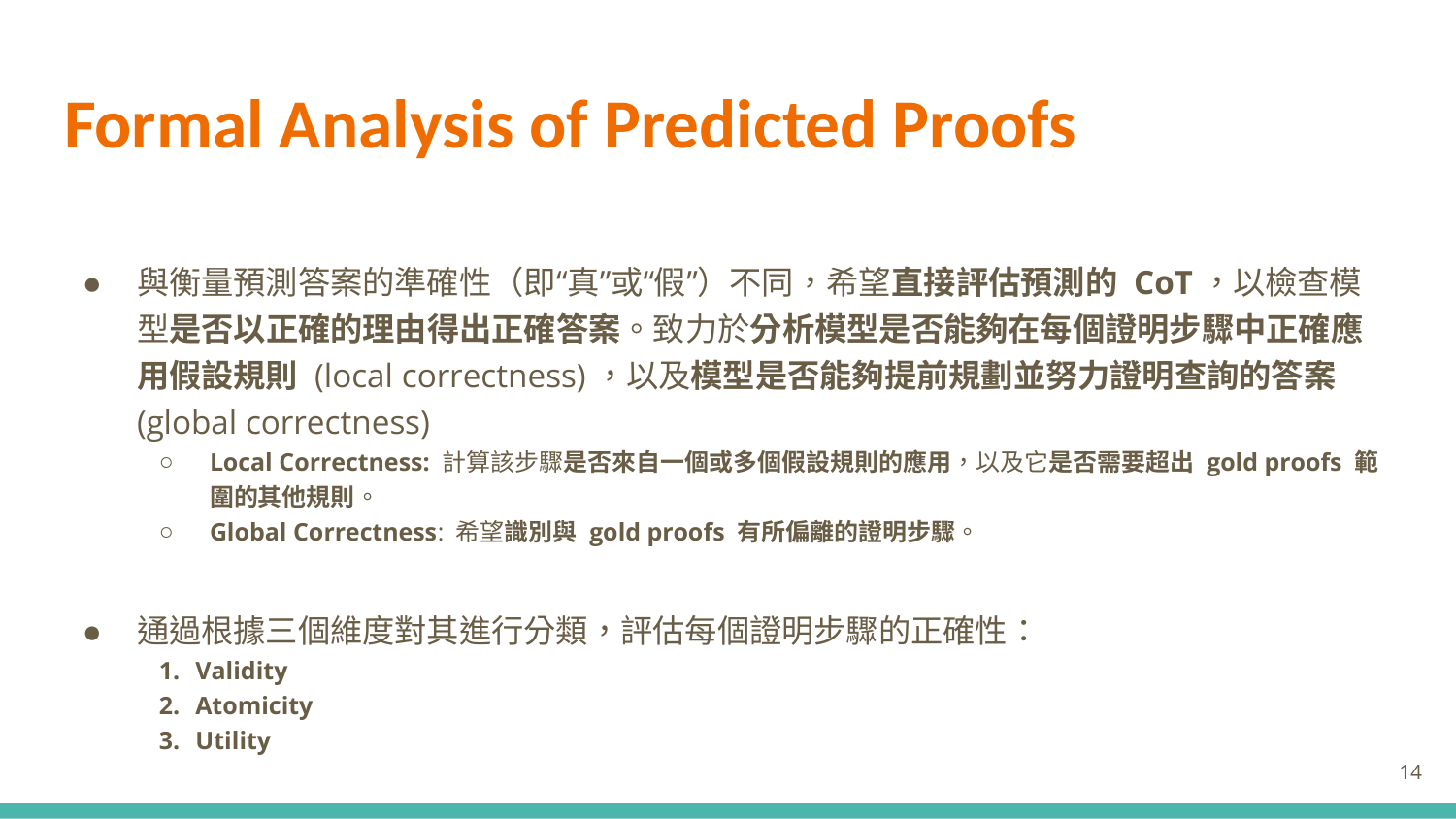

# Formal Analysis of Predicted Proofs
與衡量預測答案的準確性（即“真”或“假”）不同，希望直接評估預測的 CoT，以檢查模型是否以正確的理由得出正確答案。致力於分析模型是否能夠在每個證明步驟中正確應用假設規則 (local correctness)，以及模型是否能夠提前規劃並努力證明查詢的答案 (global correctness)
Local Correctness: 計算該步驟是否來自一個或多個假設規則的應用，以及它是否需要超出 gold proofs 範圍的其他規則。
Global Correctness: 希望識別與 gold proofs 有所偏離的證明步驟。

通過根據三個維度對其進行分類，評估每個證明步驟的正確性：
Validity
Atomicity
Utility

14